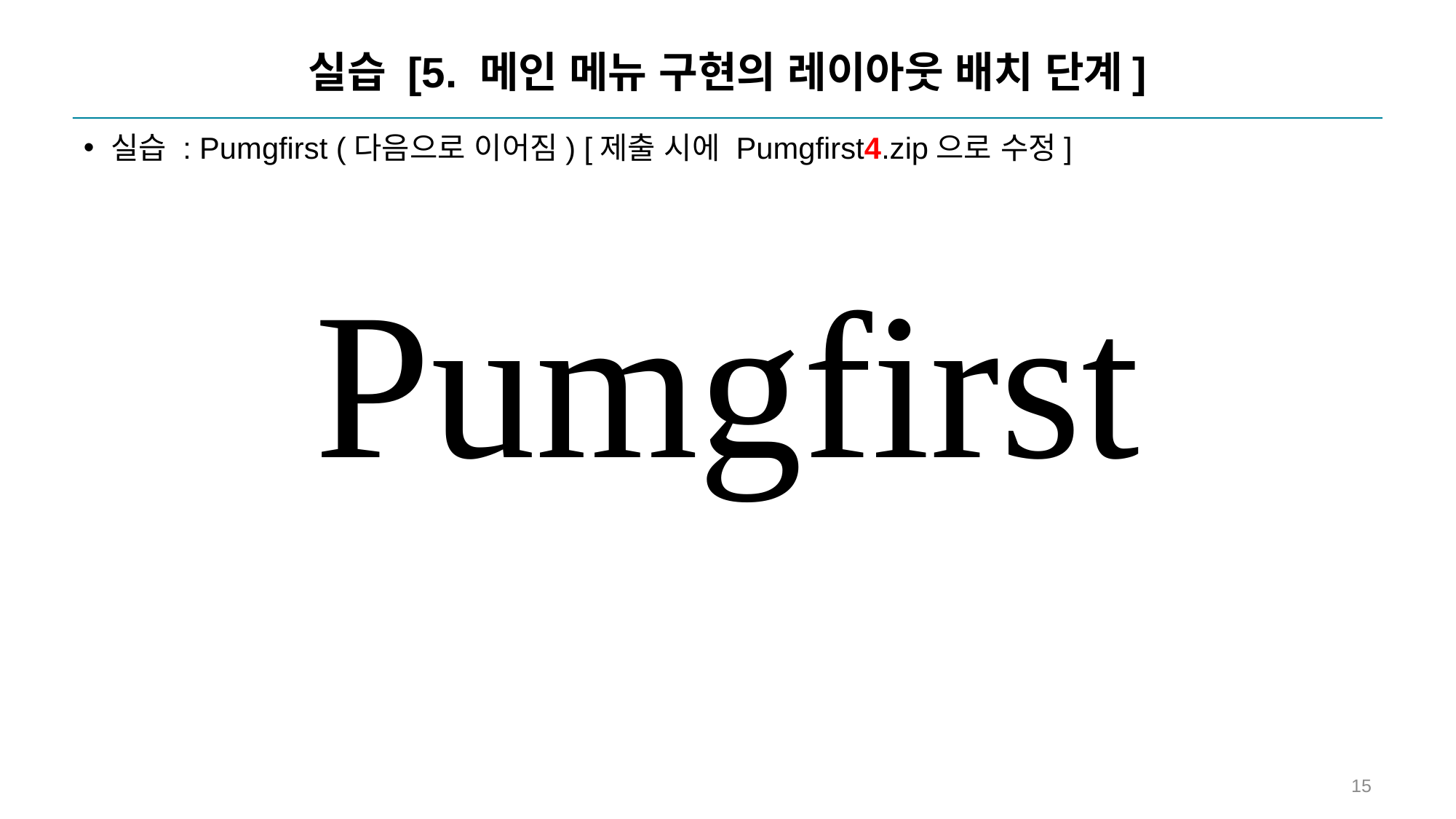

# 실습 [5. 메인 메뉴 구현의 레이아웃 배치 단계]
실습 : Pumgfirst (다음으로 이어짐) [제출 시에 Pumgfirst4.zip으로 수정]

Pumgfirst
15